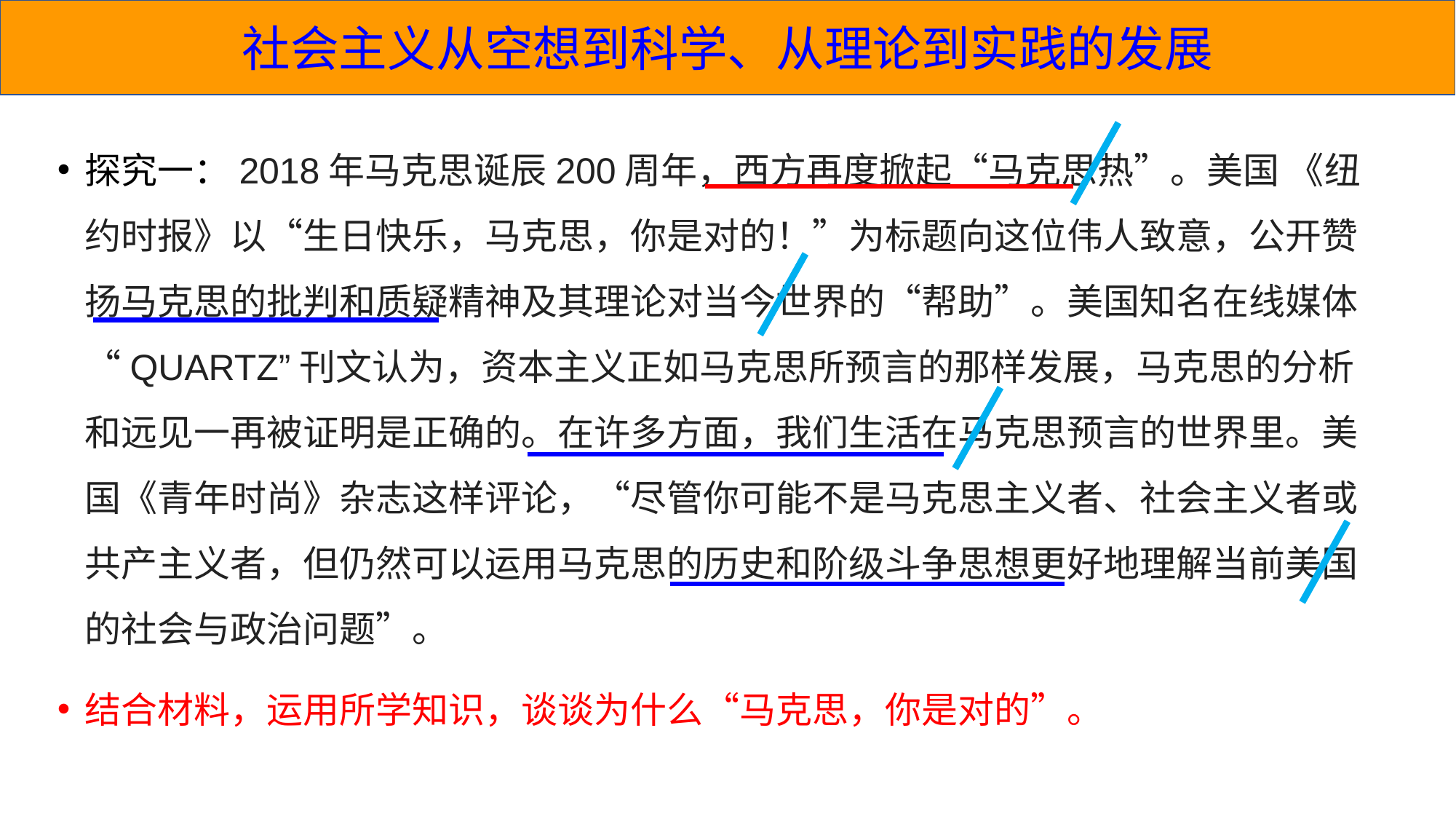

社会主义从空想到科学、从理论到实践的发展
探究一：2018年马克思诞辰200周年，西方再度掀起“马克思热”。美国 《纽约时报》以“生日快乐，马克思，你是对的！”为标题向这位伟人致意，公开赞扬马克思的批判和质疑精神及其理论对当今世界的“帮助”。美国知名在线媒体“QUARTZ”刊文认为，资本主义正如马克思所预言的那样发展，马克思的分析和远见一再被证明是正确的。在许多方面，我们生活在马克思预言的世界里。美国《青年时尚》杂志这样评论，“尽管你可能不是马克思主义者、社会主义者或共产主义者，但仍然可以运用马克思的历史和阶级斗争思想更好地理解当前美国的社会与政治问题”。
结合材料，运用所学知识，谈谈为什么“马克思，你是对的”。